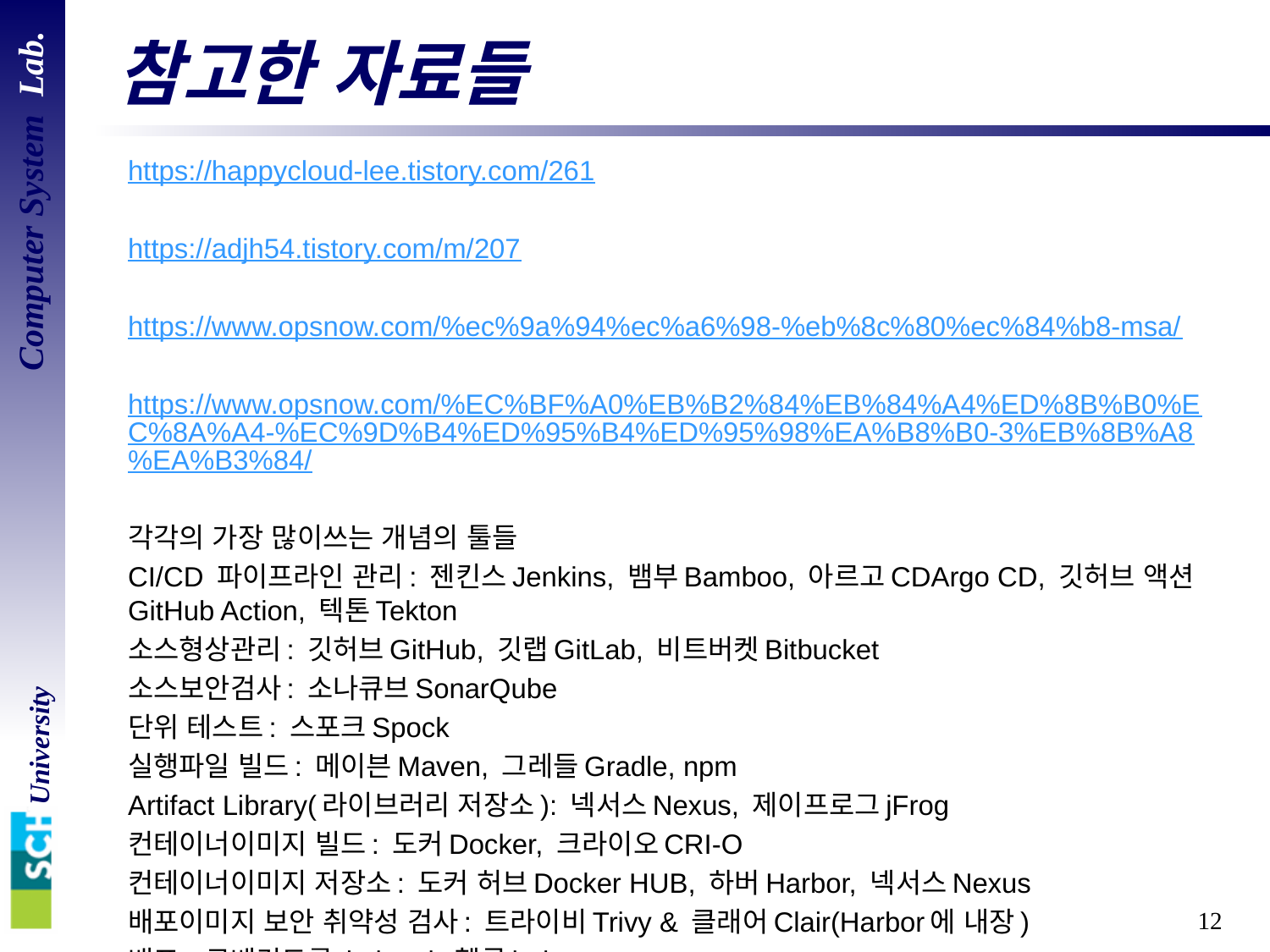

# 참고한 자료들
https://happycloud-lee.tistory.com/261

https://adjh54.tistory.com/m/207

https://www.opsnow.com/%ec%9a%94%ec%a6%98-%eb%8c%80%ec%84%b8-msa/

https://www.opsnow.com/%EC%BF%A0%EB%B2%84%EB%84%A4%ED%8B%B0%EC%8A%A4-%EC%9D%B4%ED%95%B4%ED%95%98%EA%B8%B0-3%EB%8B%A8%EA%B3%84/

각각의 가장 많이쓰는 개념의 툴들
CI/CD 파이프라인 관리: 젠킨스Jenkins, 뱀부Bamboo, 아르고CDArgo CD, 깃허브 액션GitHub Action, 텍톤Tekton
소스형상관리: 깃허브GitHub, 깃랩GitLab, 비트버켓Bitbucket
소스보안검사: 소나큐브SonarQube
단위 테스트: 스포크Spock
실행파일 빌드: 메이븐Maven, 그레들Gradle, npm
Artifact Library(라이브러리 저장소): 넥서스Nexus, 제이프로그jFrog
컨테이너이미지 빌드: 도커Docker, 크라이오CRI-O
컨테이너이미지 저장소: 도커 허브Docker HUB, 하버Harbor, 넥서스Nexus
배포이미지 보안 취약성 검사: 트라이비Trivy & 클래어Clair(Harbor에 내장)
배포: 쿠베컨트롤 kubectl, 헬름helm